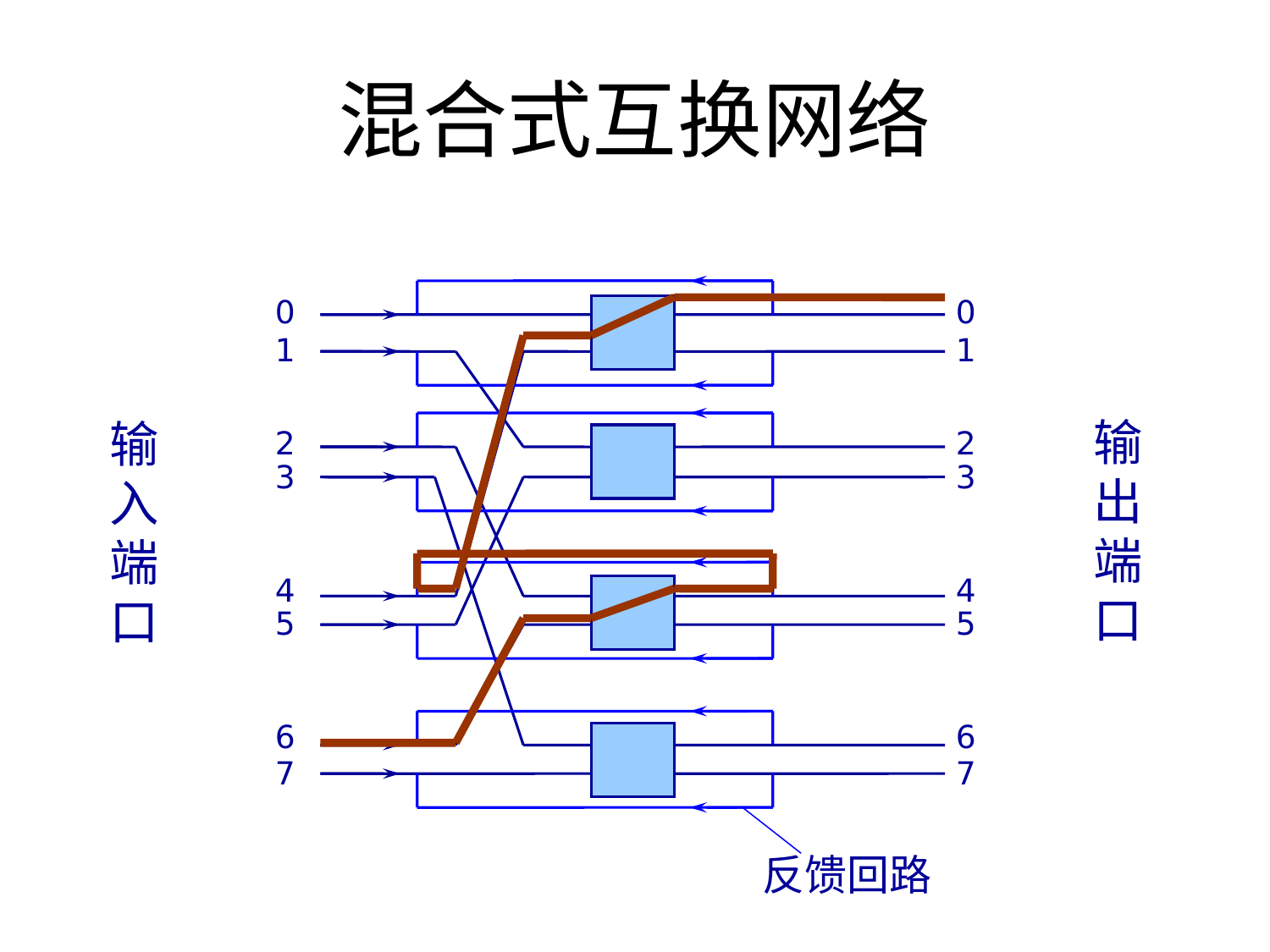

# 混合式互换网络

0
0

1
1

输出端口
输入端口

2
2

3
3

4
4

5
5

6
6

7
7

反馈回路

74